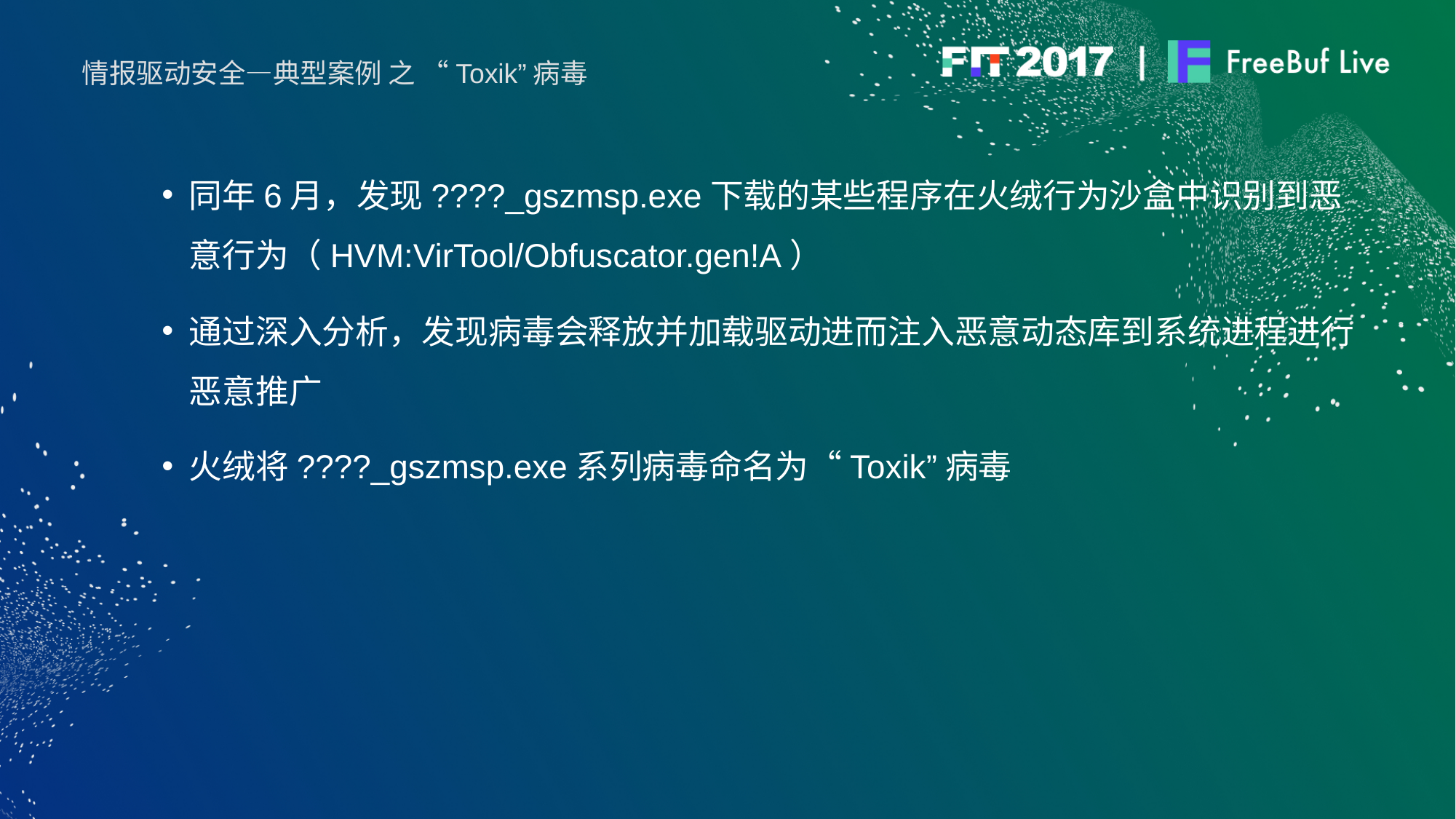

情报驱动安全—典型案例 之 “Toxik”病毒
同年6月，发现????_gszmsp.exe下载的某些程序在火绒行为沙盒中识别到恶意行为（HVM:VirTool/Obfuscator.gen!A）
通过深入分析，发现病毒会释放并加载驱动进而注入恶意动态库到系统进程进行恶意推广
火绒将????_gszmsp.exe系列病毒命名为“Toxik”病毒